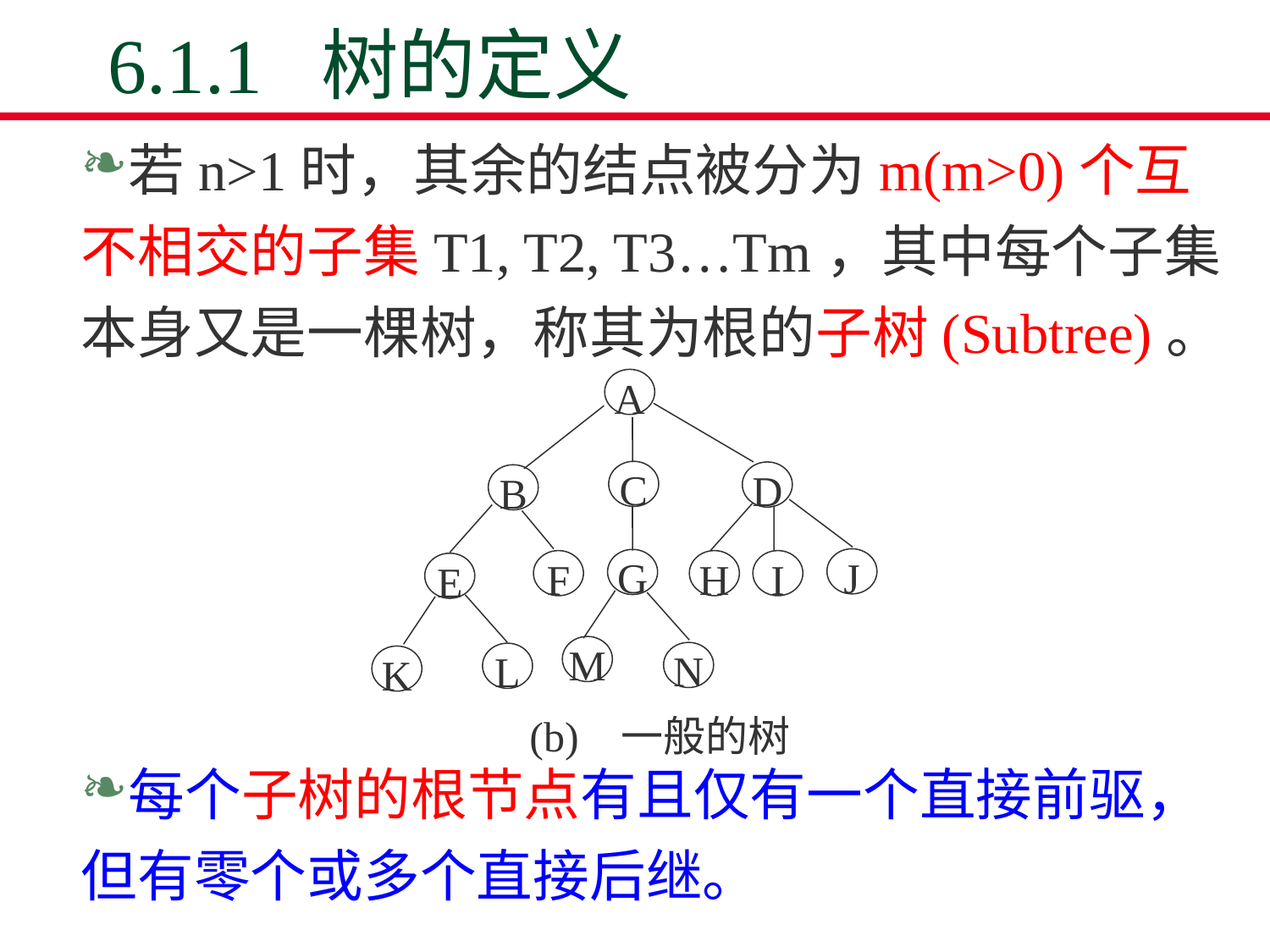

# 6.1.1  树的定义
若n>1时，其余的结点被分为m(m>0)个互不相交的子集T1, T2, T3…Tm，其中每个子集本身又是一棵树，称其为根的子树(Subtree)。

每个子树的根节点有且仅有一个直接前驱，但有零个或多个直接后继。
A

C
D
B

J
G
F
H
I
E

M
N
L
K
(b)   一般的树